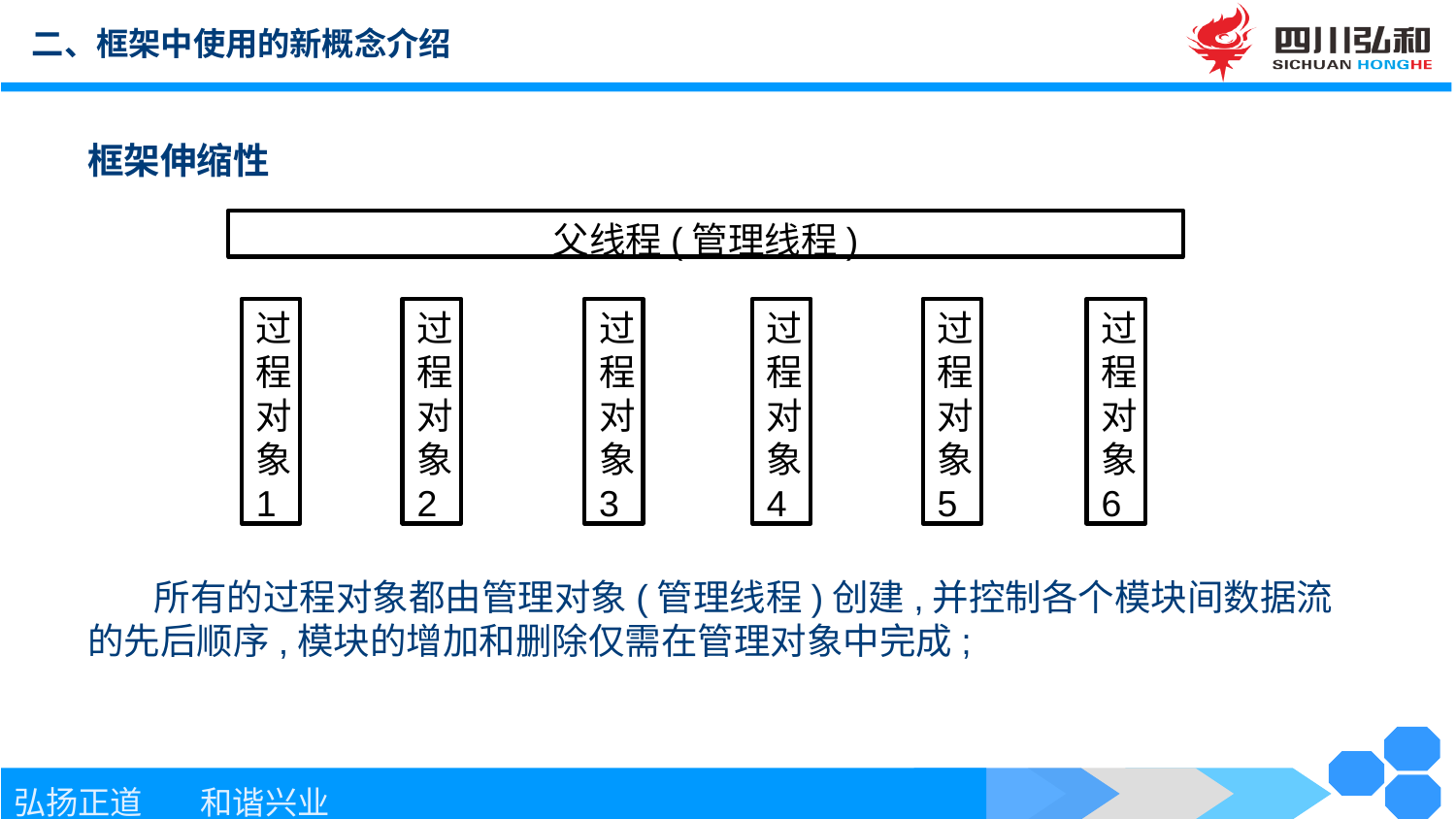

二、框架中使用的新概念介绍

框架伸缩性

       所有的过程对象都由管理对象(管理线程)创建,并控制各个模块间数据流的先后顺序,模块的增加和删除仅需在管理对象中完成;

父线程(管理线程)
过程对象1

过程对象2
过程对象3
过程对象4
过程对象5
过程对象6
Suitable for all category, Lorem Ipsum is not simply random text.